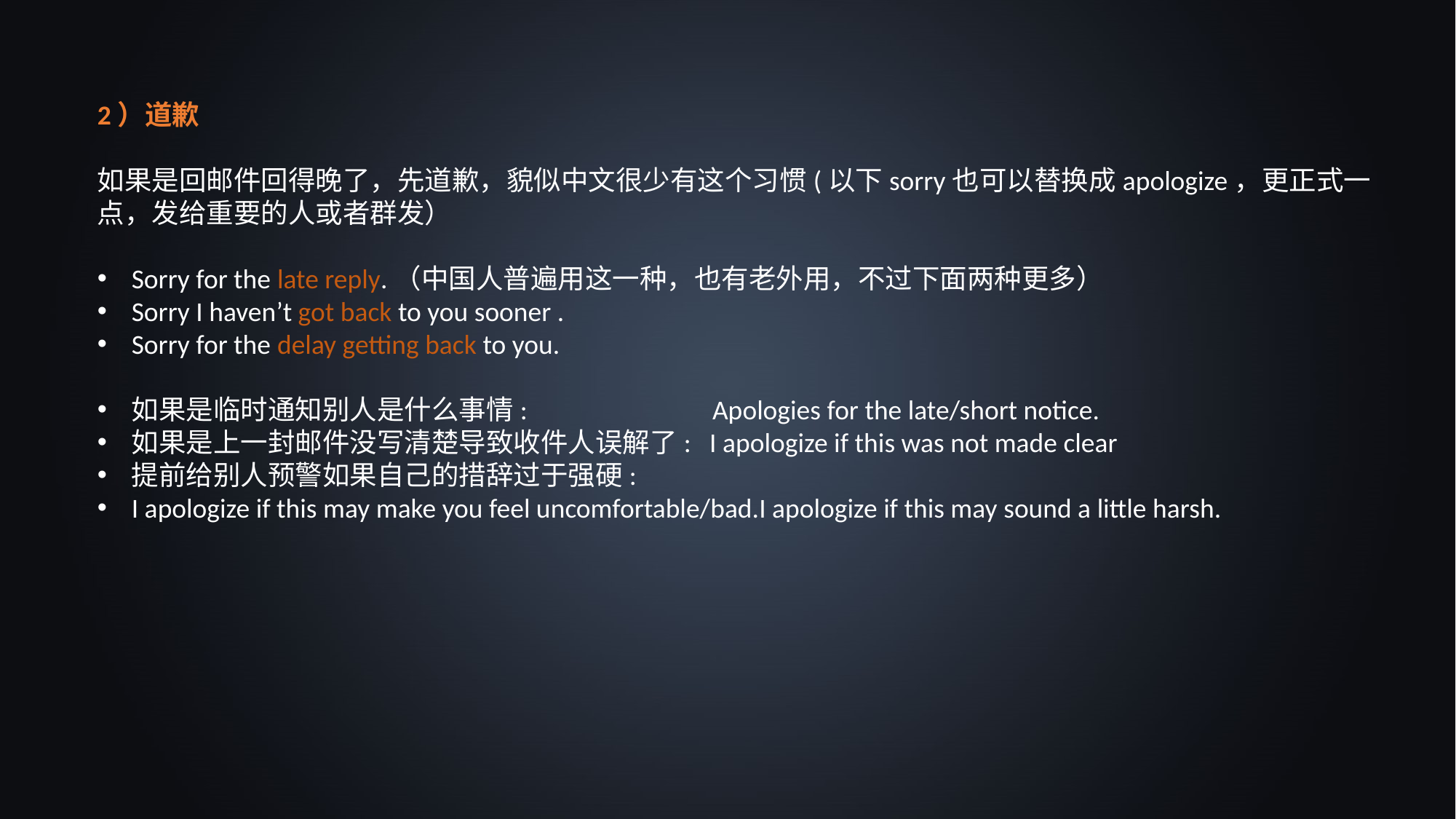

2）道歉

如果是回邮件回得晚了，先道歉，貌似中文很少有这个习惯(以下sorry也可以替换成apologize，更正式一点，发给重要的人或者群发）

Sorry for the late reply.（中国人普遍用这一种，也有老外用，不过下面两种更多）
Sorry I haven’t got back to you sooner .
Sorry for the delay getting back to you.

如果是临时通知别人是什么事情:                              Apologies for the late/short notice.
如果是上一封邮件没写清楚导致收件人误解了:   I apologize if this was not made clear
提前给别人预警如果自己的措辞过于强硬:
I apologize if this may make you feel uncomfortable/bad.I apologize if this may sound a little harsh.